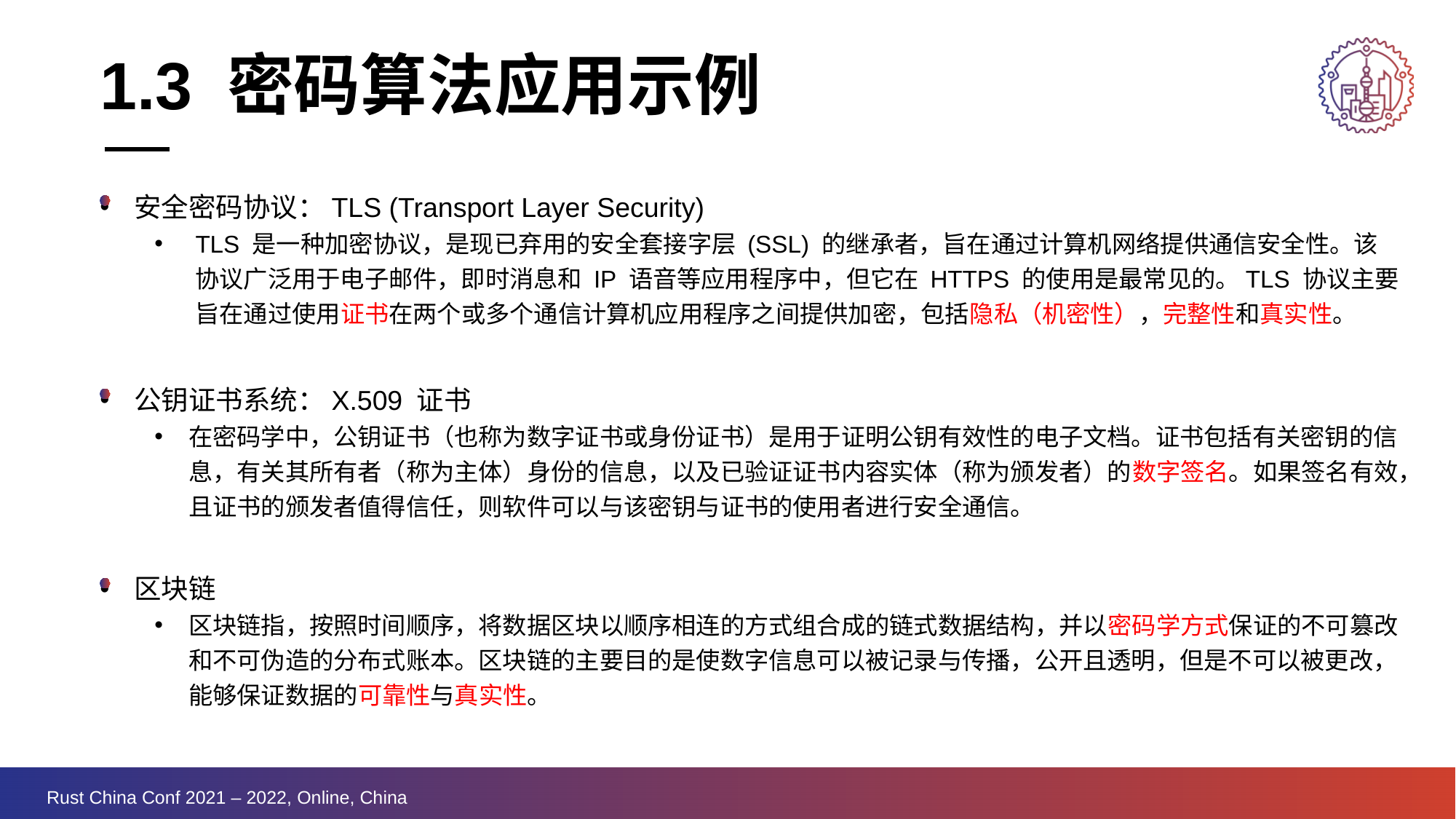

1.3 密码算法应用示例
安全密码协议：TLS (Transport Layer Security)
TLS 是一种加密协议，是现已弃用的安全套接字层 (SSL) 的继承者，旨在通过计算机网络提供通信安全性。该协议广泛用于电子邮件，即时消息和 IP 语音等应用程序中，但它在 HTTPS 的使用是最常见的。TLS 协议主要旨在通过使用证书在两个或多个通信计算机应用程序之间提供加密，包括隐私（机密性），完整性和真实性。

公钥证书系统：X.509 证书
在密码学中，公钥证书（也称为数字证书或身份证书）是用于证明公钥有效性的电子文档。证书包括有关密钥的信息，有关其所有者（称为主体）身份的信息，以及已验证证书内容实体（称为颁发者）的数字签名。如果签名有效，且证书的颁发者值得信任，则软件可以与该密钥与证书的使用者进行安全通信。

区块链
区块链指，按照时间顺序，将数据区块以顺序相连的方式组合成的链式数据结构，并以密码学方式保证的不可篡改和不可伪造的分布式账本。区块链的主要目的是使数字信息可以被记录与传播，公开且透明，但是不可以被更改，能够保证数据的可靠性与真实性。